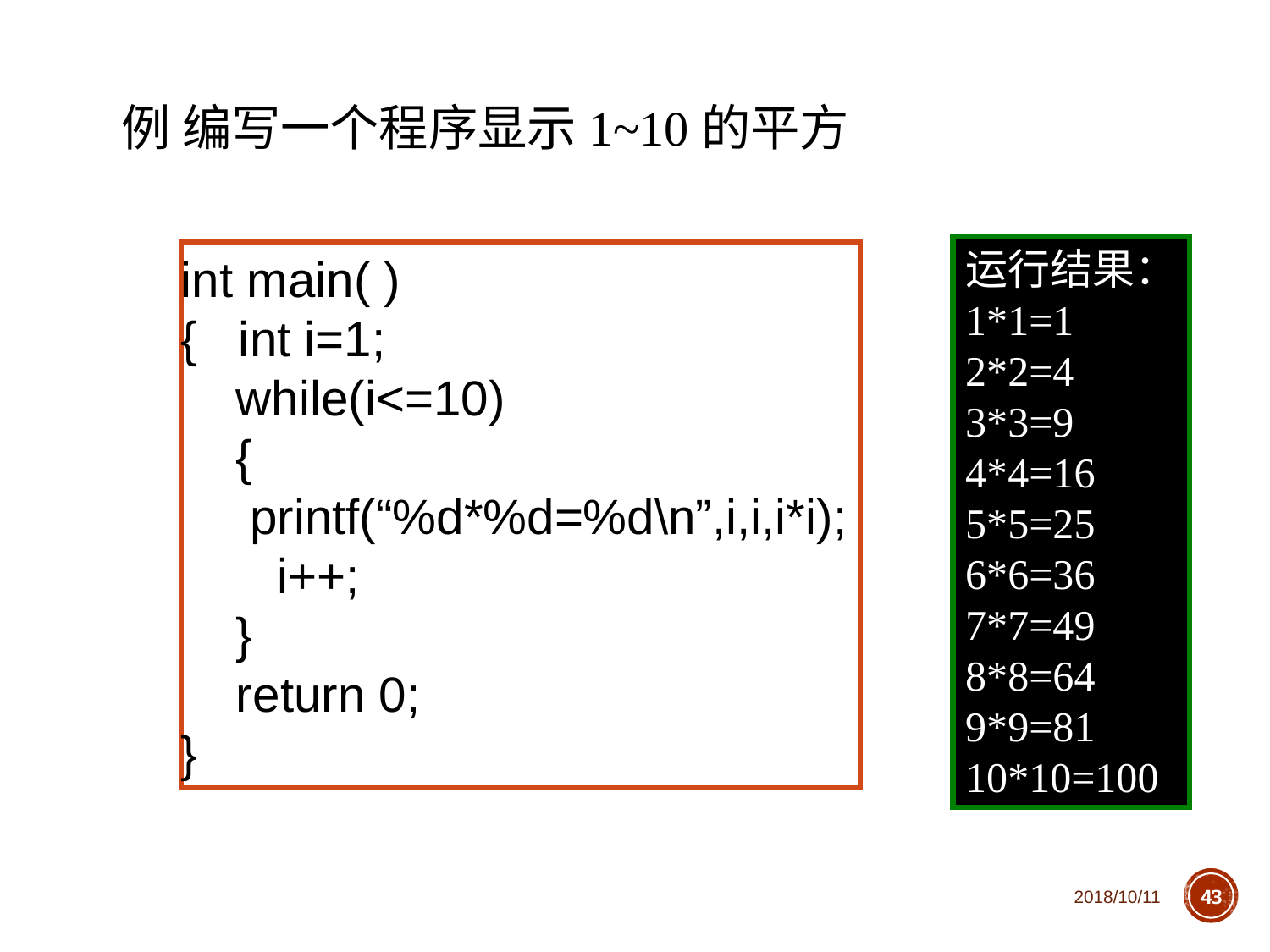

例 编写一个程序显示1~10的平方
运行结果：
1*1=1
2*2=4
3*3=9
4*4=16
5*5=25
6*6=36
7*7=49
8*8=64
9*9=81
10*10=100
int main( )
{   int i=1;
    while(i<=10)
    {
     printf(“%d*%d=%d\n”,i,i,i*i);
       i++;
    }
    return 0;
}
2018/10/11
43